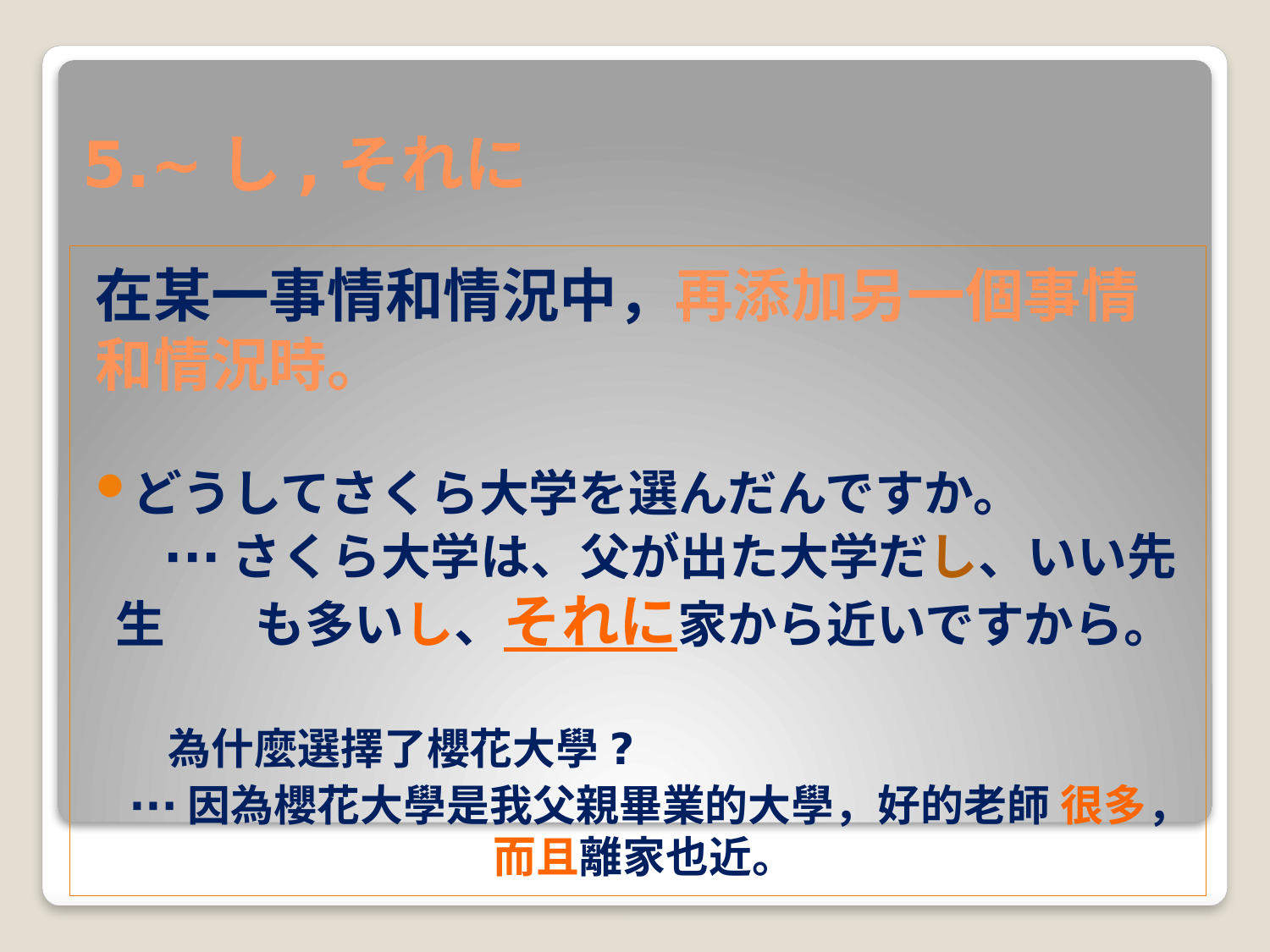

# 5.~し,それに
在某一事情和情況中，再添加另一個事情和情況時。

どうしてさくら大学を選んだんですか。
   ···さくら大学は、父が出た大学だし、いい先生        も多いし、それに家から近いですから。

      為什麼選擇了櫻花大學?
  ···因為櫻花大學是我父親畢業的大學，好的老師 很多，而且離家也近。